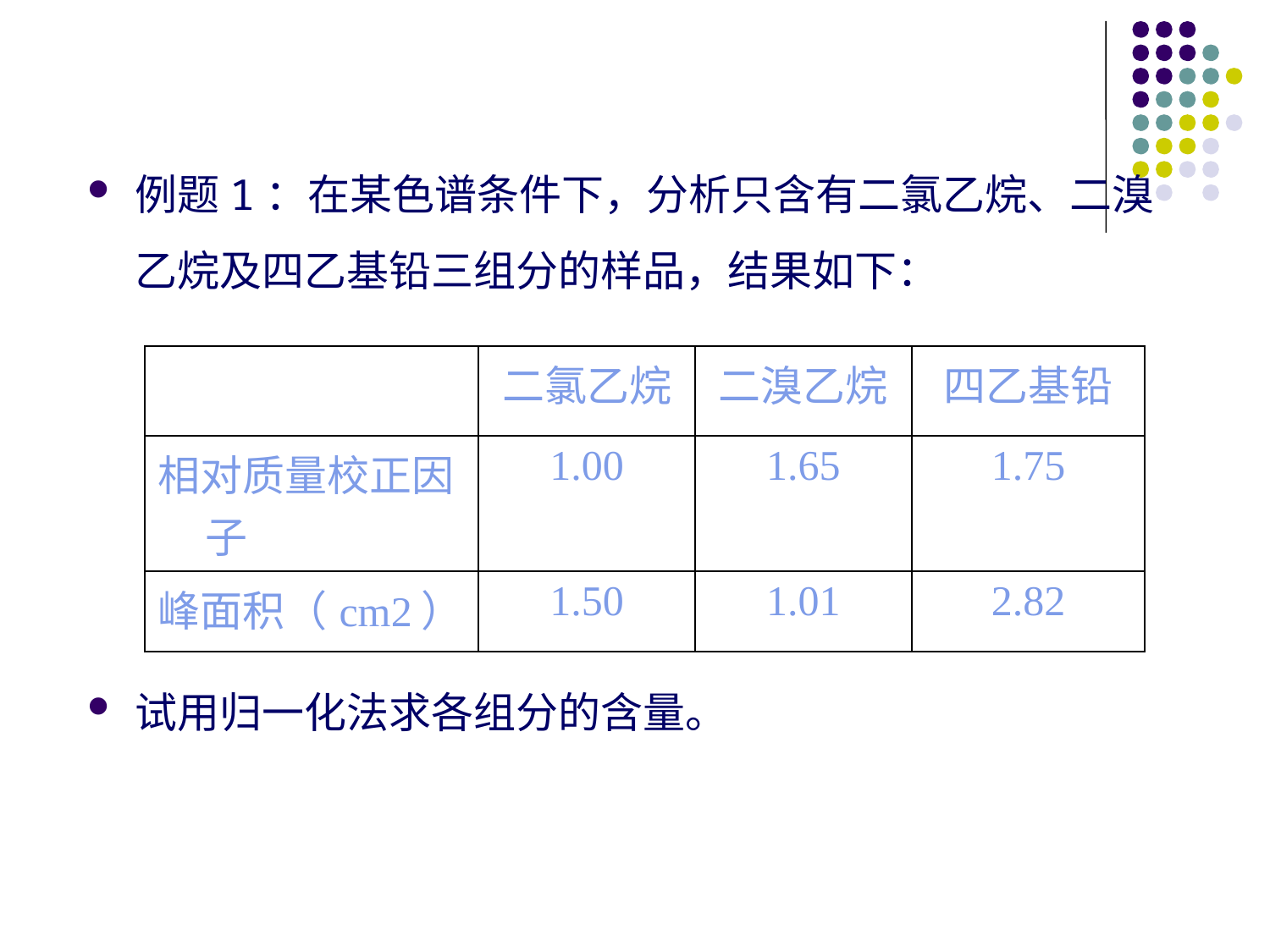

例题1：在某色谱条件下，分析只含有二氯乙烷、二溴乙烷及四乙基铅三组分的样品，结果如下：

试用归一化法求各组分的含量。
|  | 二氯乙烷 | 二溴乙烷 | 四乙基铅 |
| --- | --- | --- | --- |
| 相对质量校正因子 | 1.00 | 1.65 | 1.75 |
| 峰面积（cm2） | 1.50 | 1.01 | 2.82 |